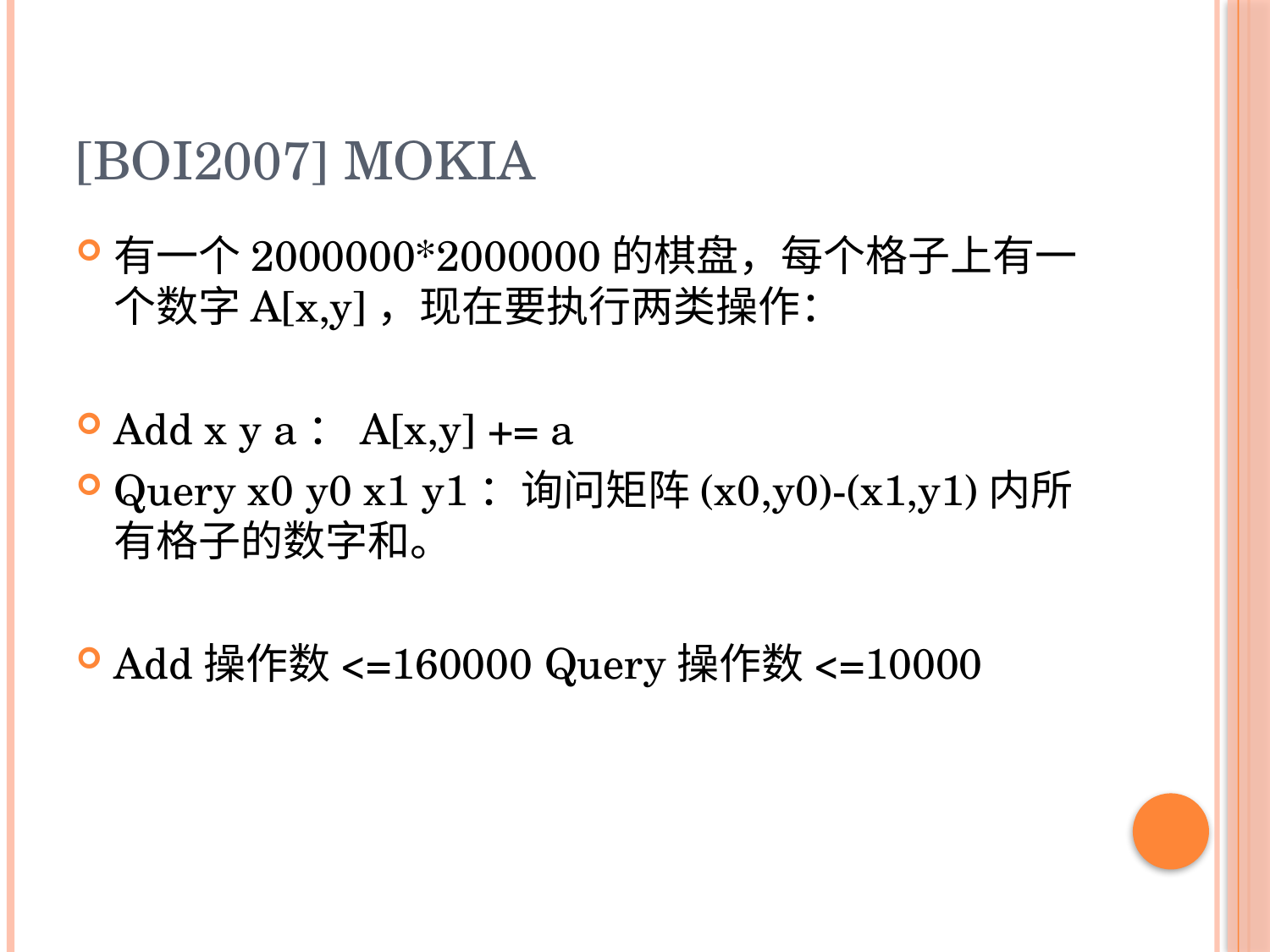

# [BOI2007] Mokia
有一个2000000*2000000的棋盘，每个格子上有一个数字A[x,y]，现在要执行两类操作：

Add x y a：A[x,y] += a
Query x0 y0 x1 y1：询问矩阵(x0,y0)-(x1,y1)内所有格子的数字和。

Add操作数<=160000 Query操作数<=10000